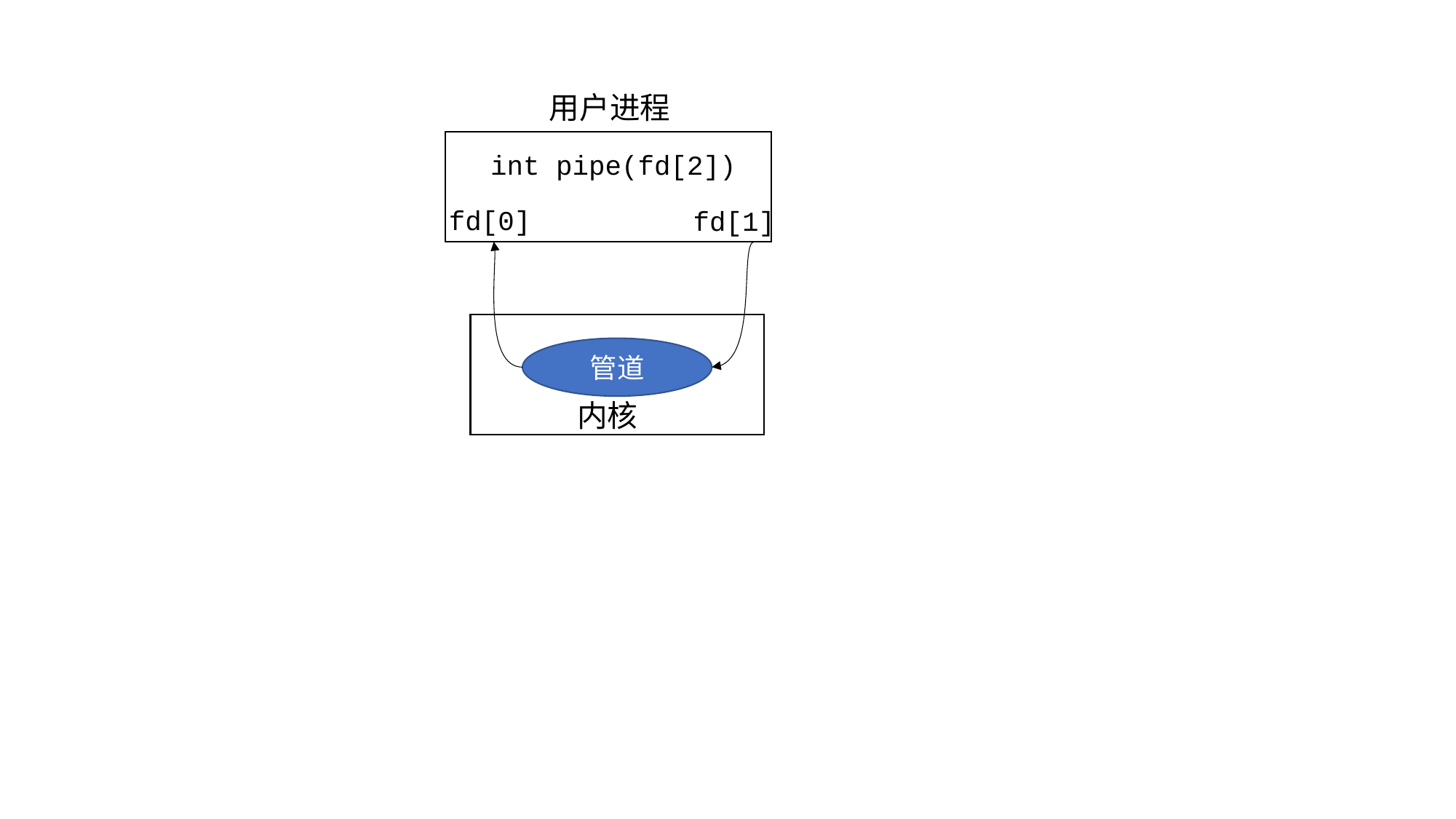

用户进程

int pipe(fd[2])
fd[0]
fd[1]

管道
内核